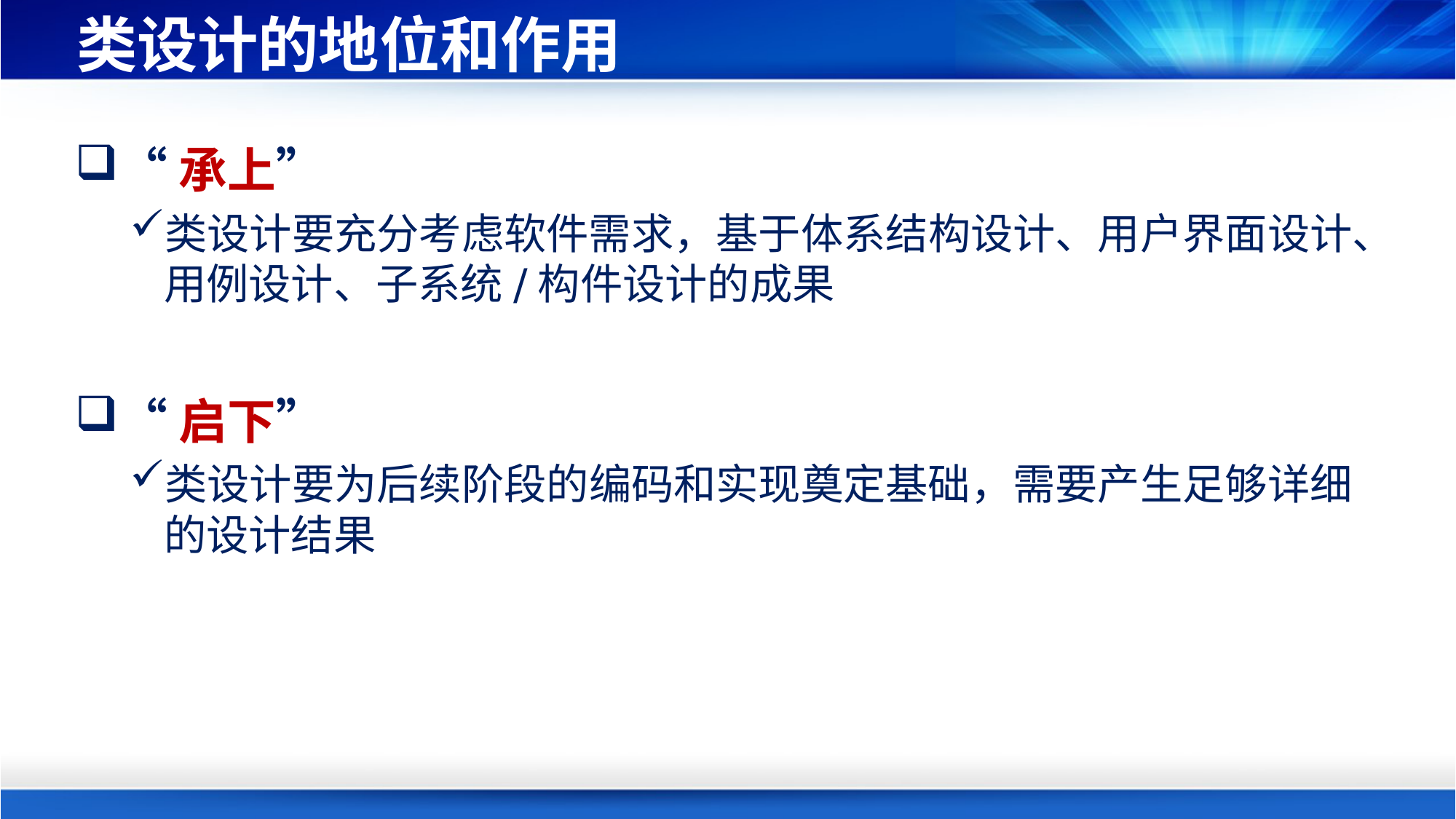

# 类设计的地位和作用
“承上”
类设计要充分考虑软件需求，基于体系结构设计、用户界面设计、用例设计、子系统/构件设计的成果

“启下”
类设计要为后续阶段的编码和实现奠定基础，需要产生足够详细的设计结果